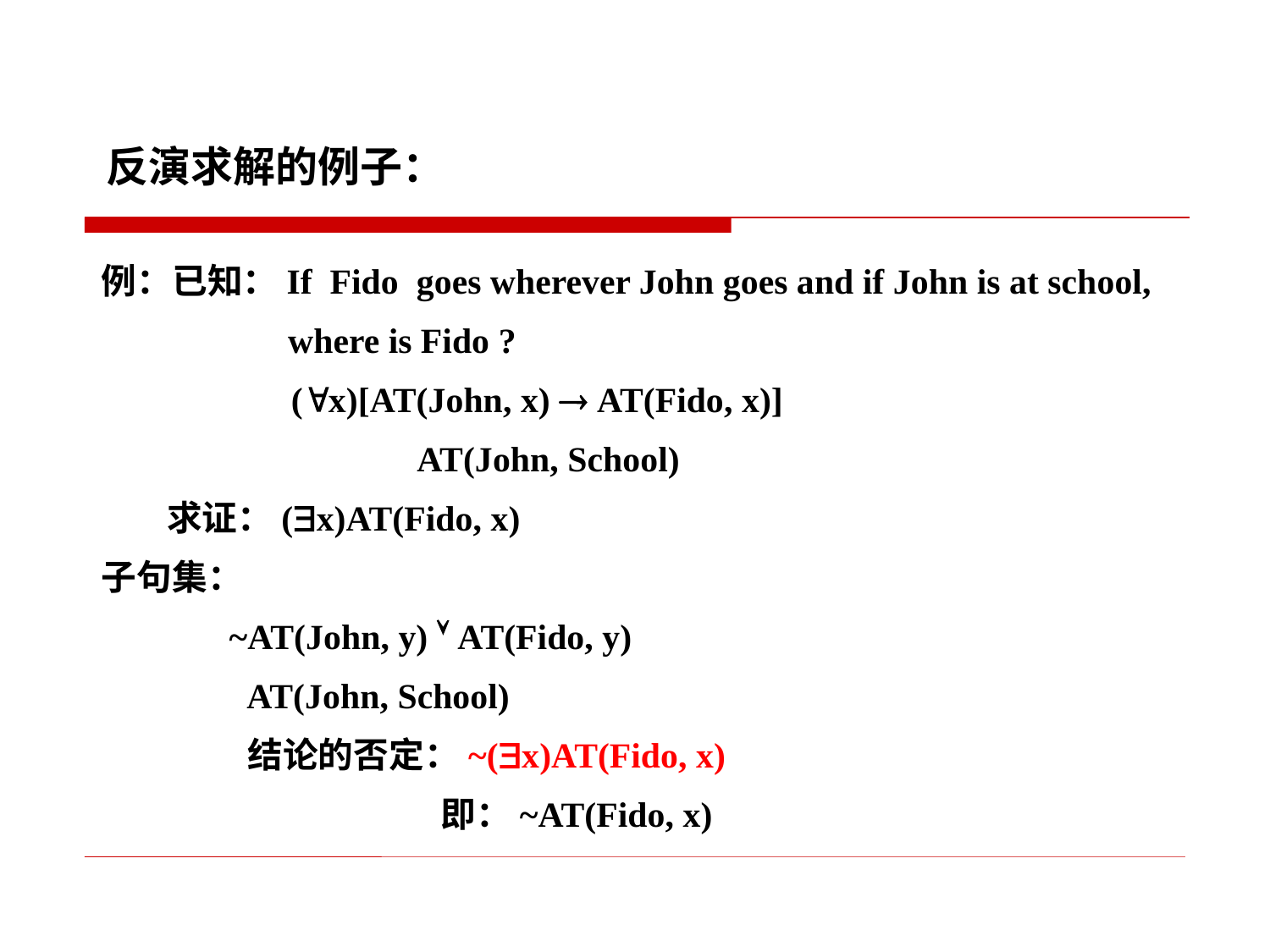

# 反演求解的例子：
例：已知：If  Fido  goes wherever John goes and if John is at school,
                     where is Fido ?
              (∀x)[AT(John, x) → AT(Fido, x)]
		       AT(John, School)
求证：(∃x)AT(Fido, x)
子句集：
       ~AT(John, y) ∨ AT(Fido, y)
         AT(John, School)
         结论的否定：~(∃x)AT(Fido, x)
                                 即：~AT(Fido, x)